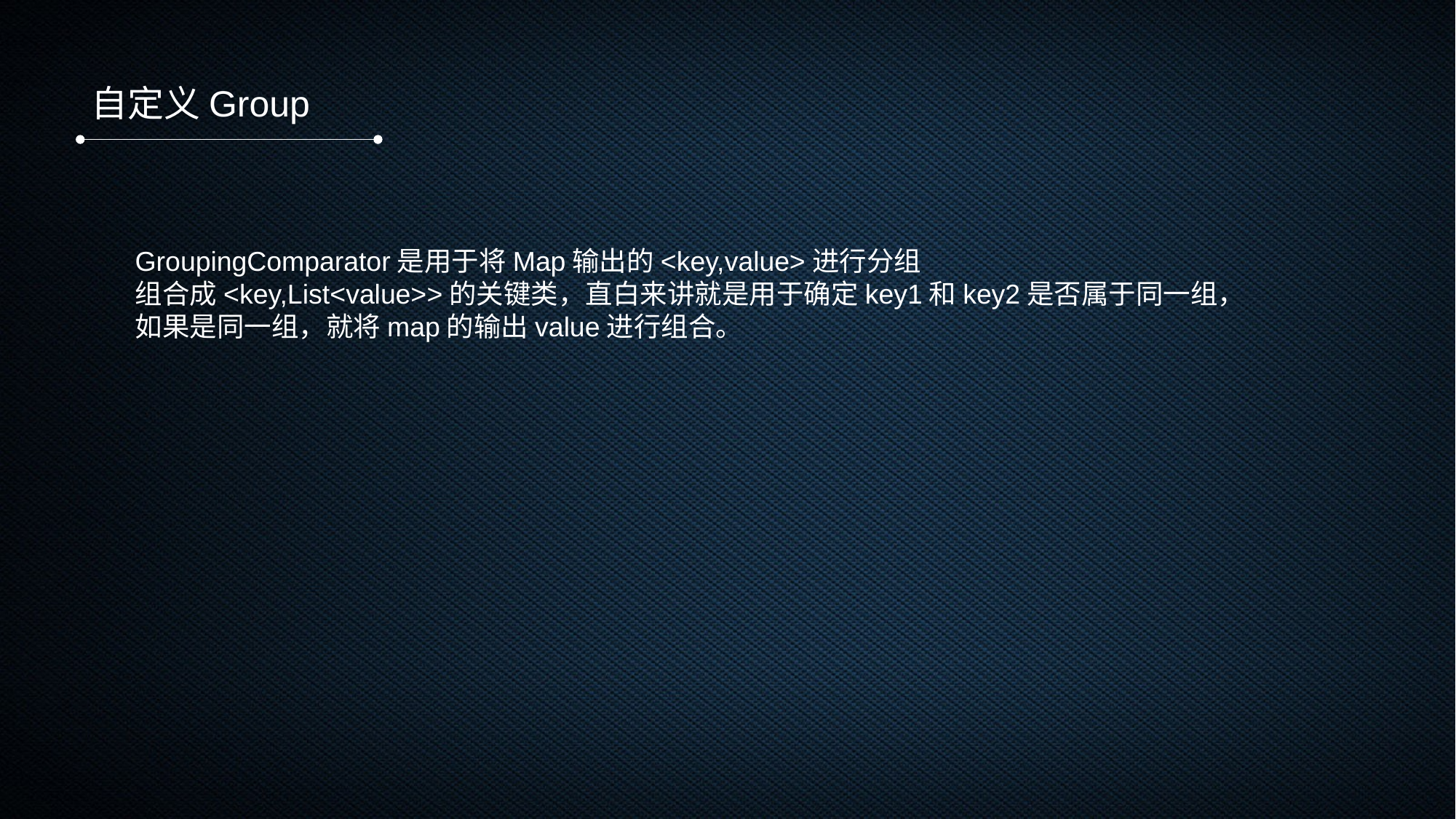

自定义Group
GroupingComparator是用于将Map输出的<key,value>进行分组
组合成<key,List<value>>的关键类，直白来讲就是用于确定key1和key2是否属于同一组，
如果是同一组，就将map的输出value进行组合。